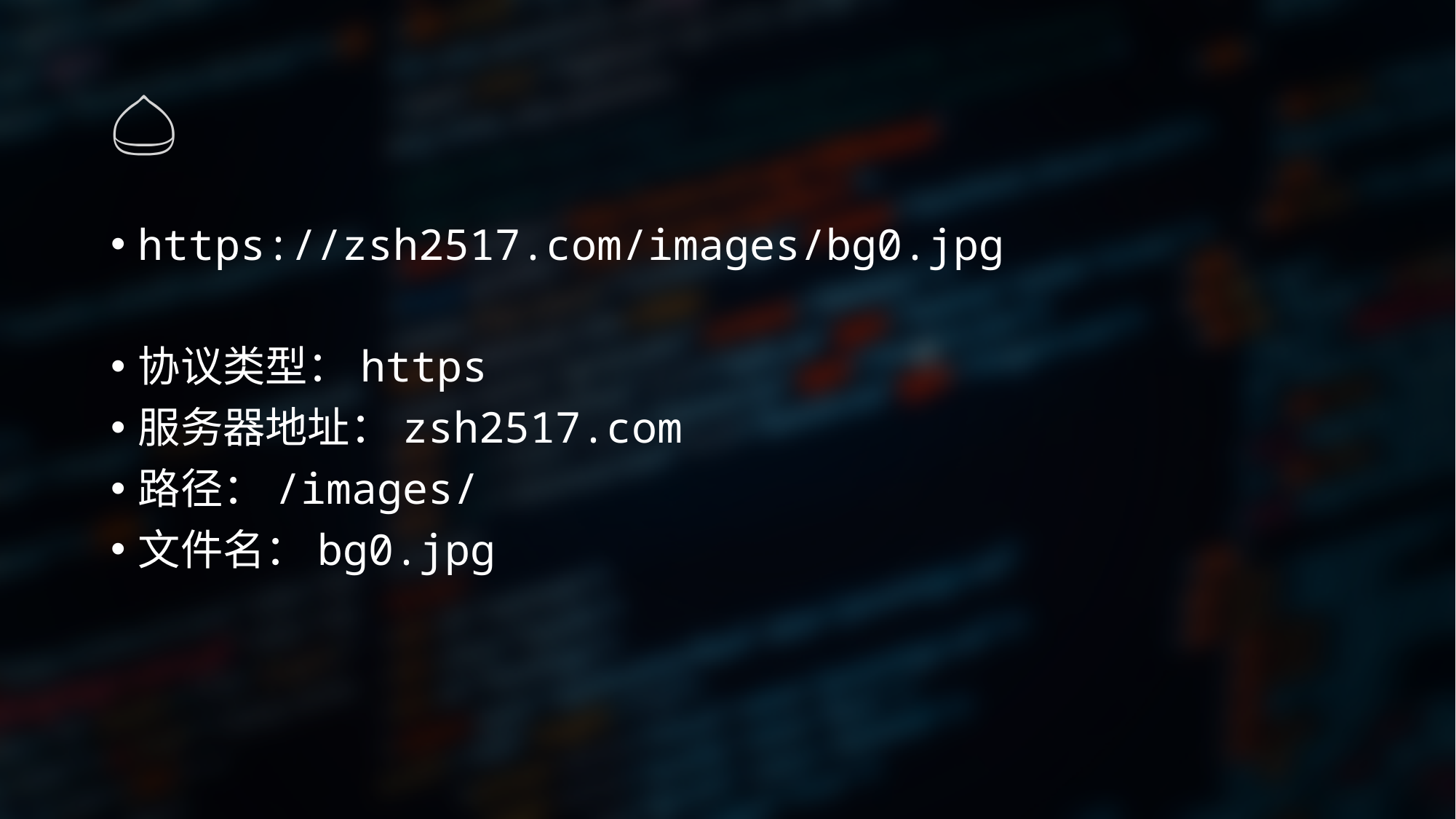

# 🌰
https://zsh2517.com/images/bg0.jpg

协议类型：https
服务器地址：zsh2517.com
路径：/images/
文件名：bg0.jpg